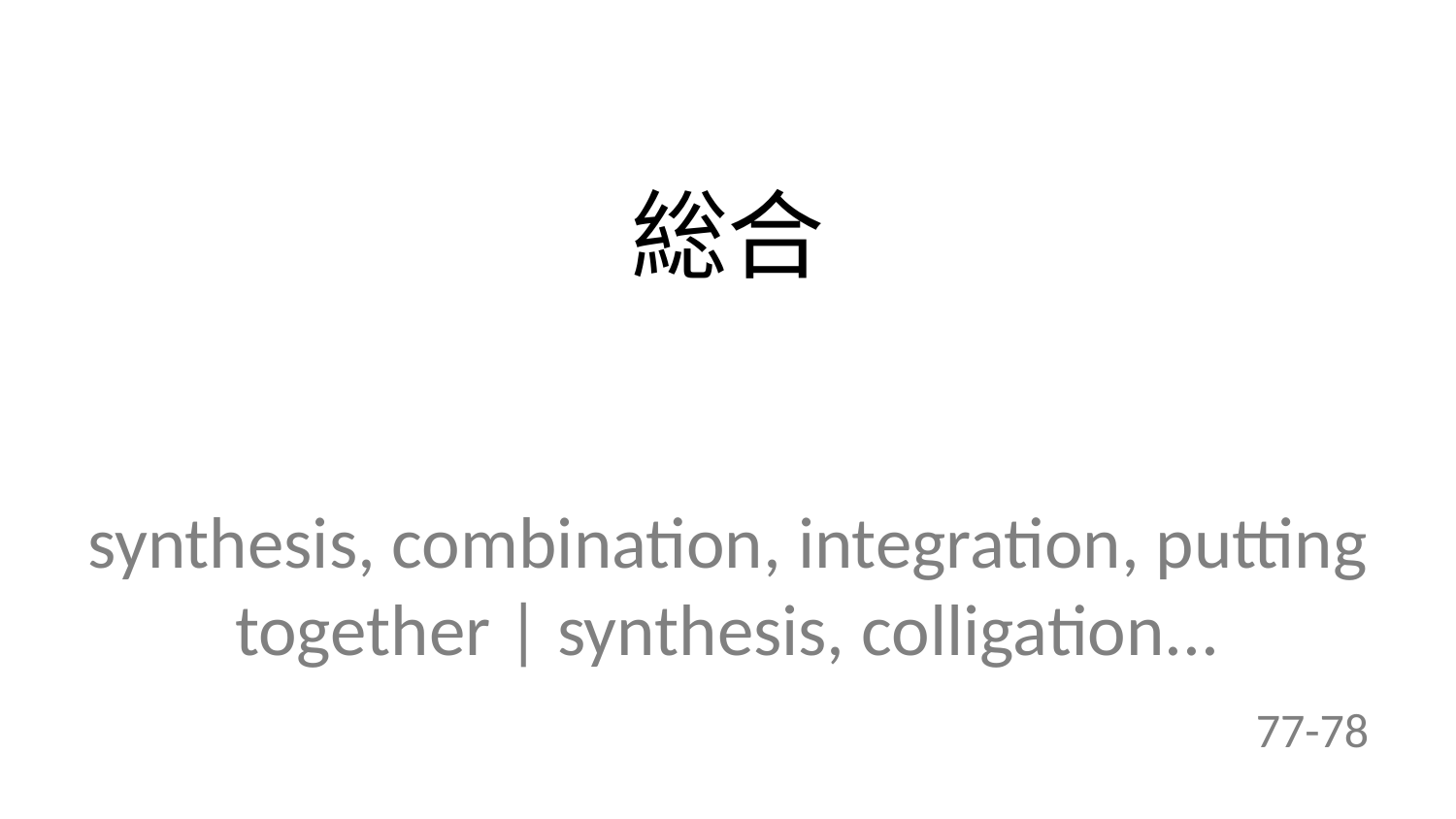

総合

synthesis, combination, integration, putting together | synthesis, colligation...
77-78